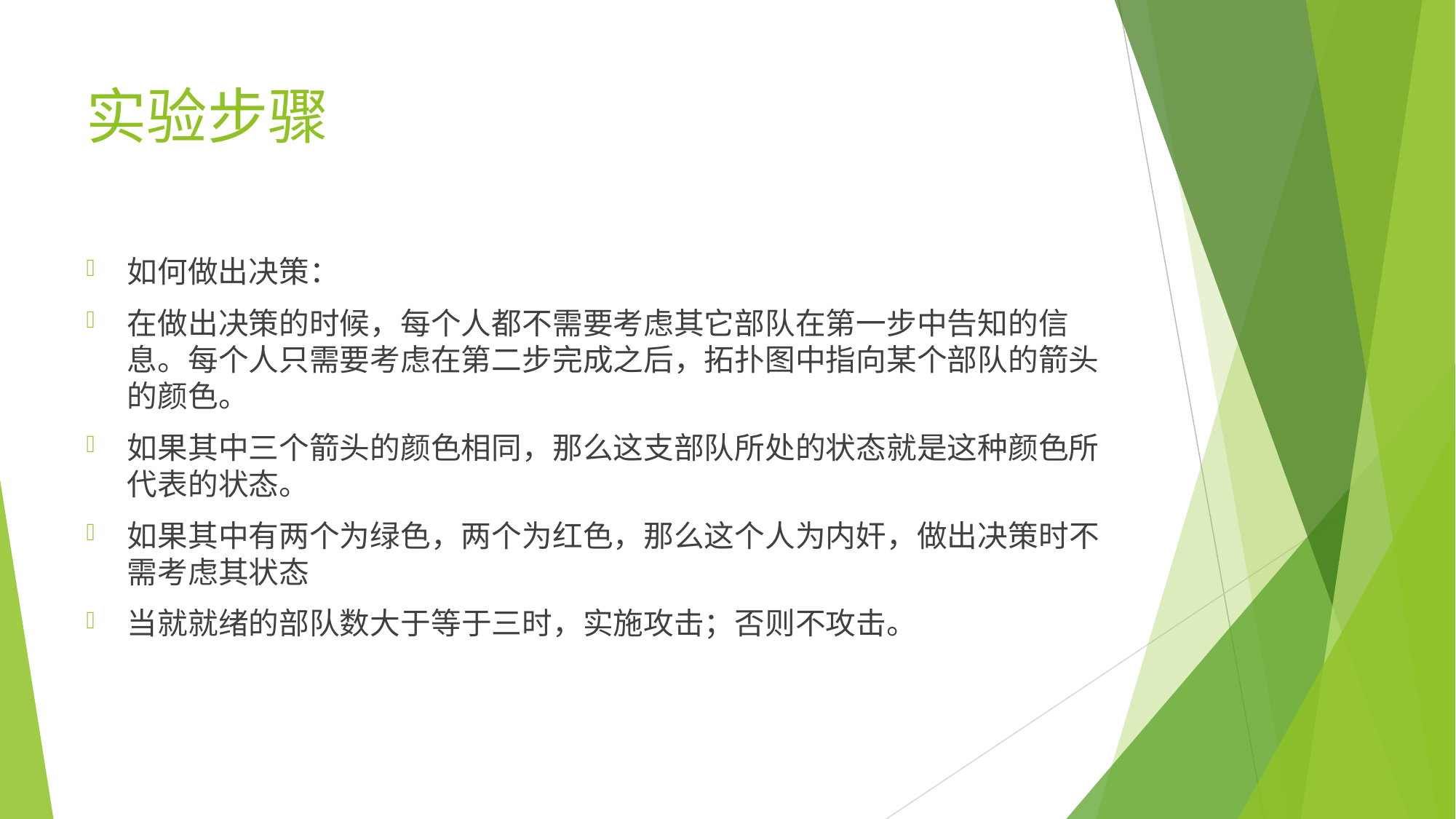

# 实验步骤
如何做出决策：
在做出决策的时候，每个人都不需要考虑其它部队在第一步中告知的信息。每个人只需要考虑在第二步完成之后，拓扑图中指向某个部队的箭头的颜色。
如果其中三个箭头的颜色相同，那么这支部队所处的状态就是这种颜色所代表的状态。
如果其中有两个为绿色，两个为红色，那么这个人为内奸，做出决策时不需考虑其状态
当就就绪的部队数大于等于三时，实施攻击；否则不攻击。